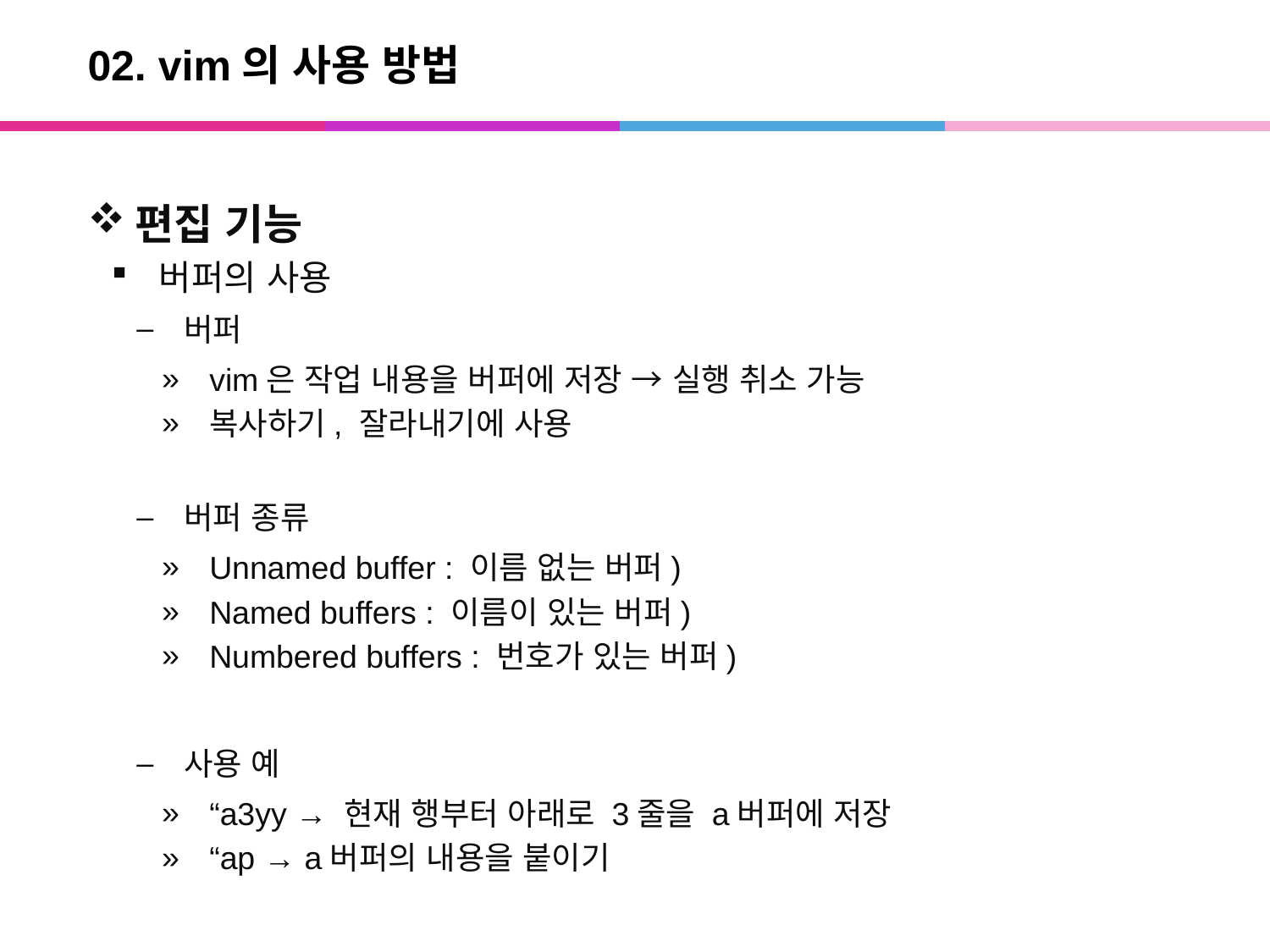

# 02. vim의 사용 방법
편집 기능
버퍼의 사용
버퍼
vim은 작업 내용을 버퍼에 저장 → 실행 취소 가능
복사하기, 잘라내기에 사용

버퍼 종류
Unnamed buffer : 이름 없는 버퍼)
Named buffers : 이름이 있는 버퍼)
Numbered buffers : 번호가 있는 버퍼)

사용 예
“a3yy → 현재 행부터 아래로 3줄을 a버퍼에 저장
“ap → a버퍼의 내용을 붙이기